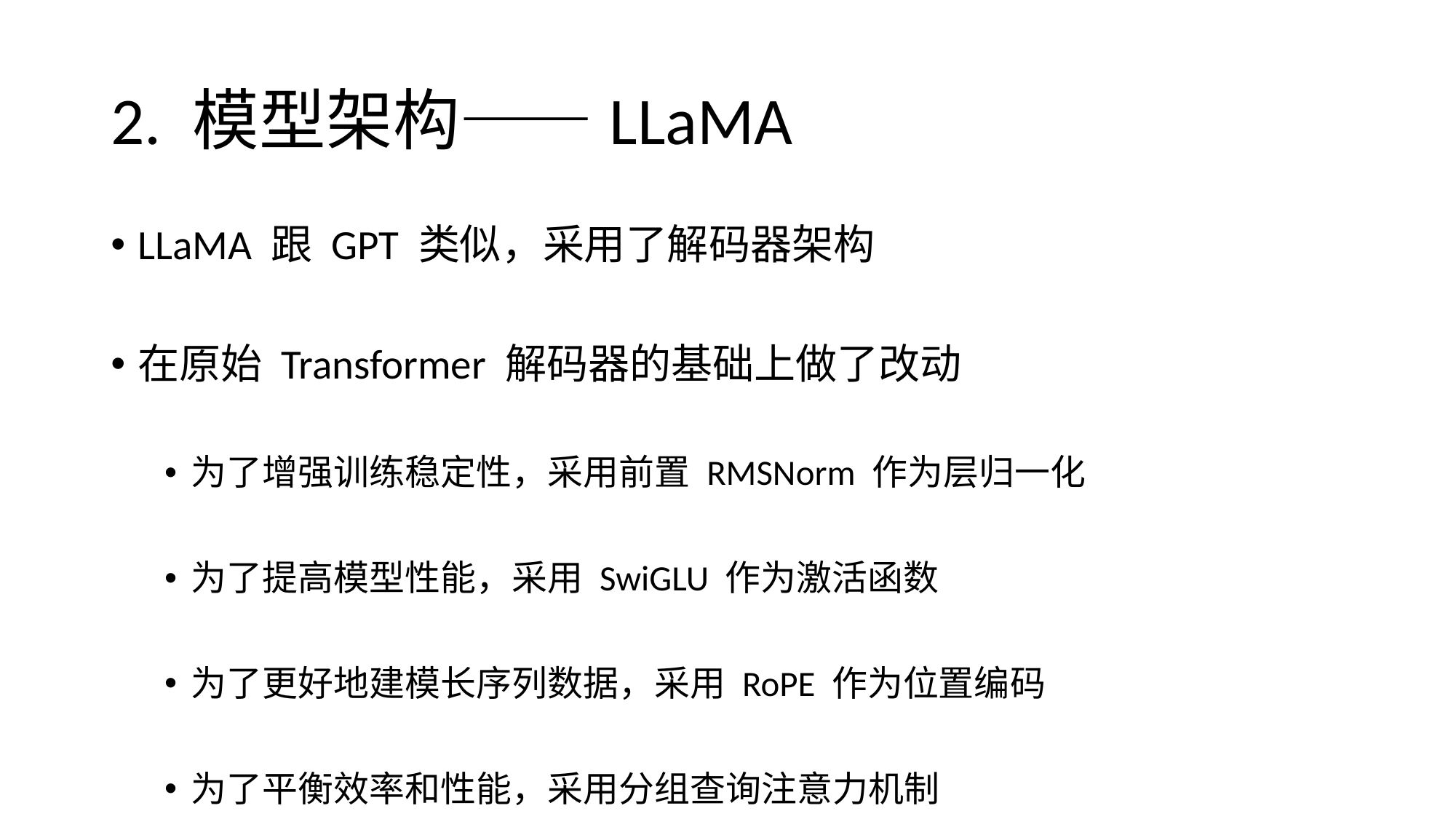

# 2. 模型架构——LLaMA
LLaMA 跟 GPT 类似，采用了解码器架构

在原始 Transformer 解码器的基础上做了改动

为了增强训练稳定性，采用前置 RMSNorm 作为层归一化

为了提高模型性能，采用 SwiGLU 作为激活函数

为了更好地建模长序列数据，采用 RoPE 作为位置编码

为了平衡效率和性能，采用分组查询注意力机制